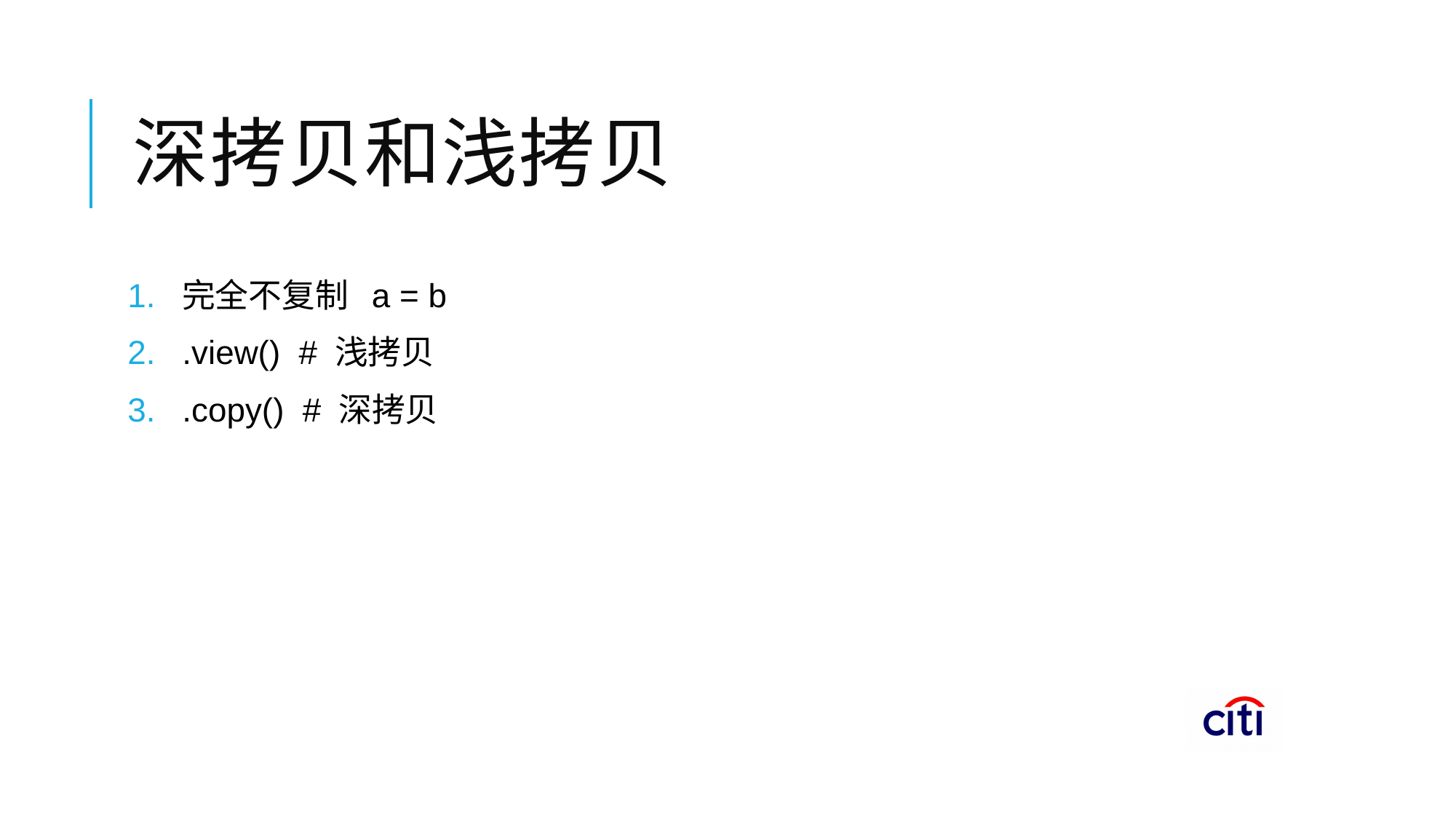

# 深拷贝和浅拷贝
完全不复制  a = b
.view()  # 浅拷贝
.copy()  # 深拷贝